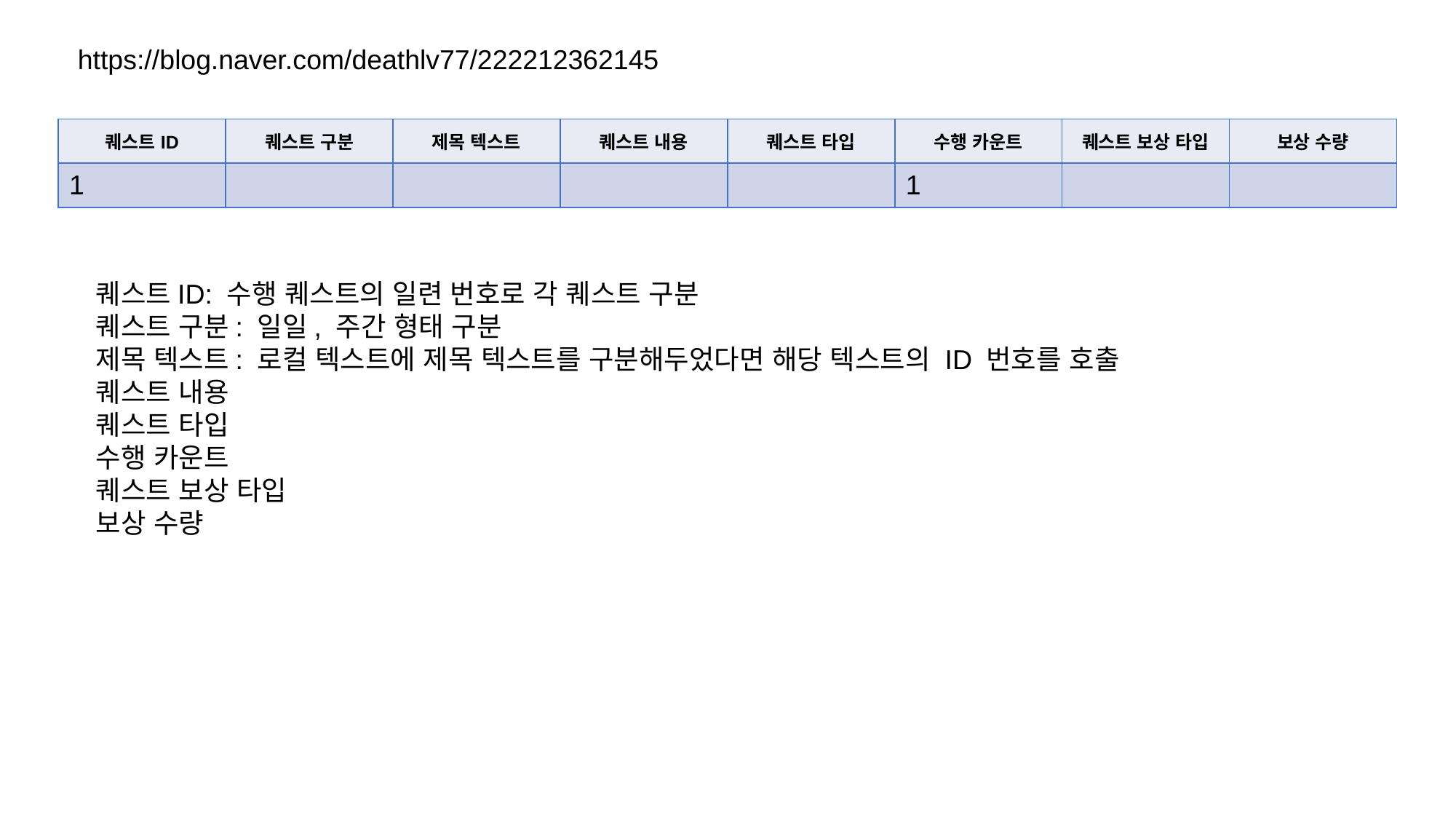

https://blog.naver.com/deathlv77/222212362145
| 퀘스트ID | 퀘스트 구분 | 제목 텍스트 | 퀘스트 내용 | 퀘스트 타입 | 수행 카운트 | 퀘스트 보상 타입 | 보상 수량 |
| --- | --- | --- | --- | --- | --- | --- | --- |
| 1 |  |  |  |  | 1 |  |  |
퀘스트ID: 수행 퀘스트의 일련 번호로 각 퀘스트 구분
퀘스트 구분: 일일, 주간 형태 구분
제목 텍스트: 로컬 텍스트에 제목 텍스트를 구분해두었다면 해당 텍스트의 ID 번호를 호출
퀘스트 내용
퀘스트 타입
수행 카운트
퀘스트 보상 타입
보상 수량